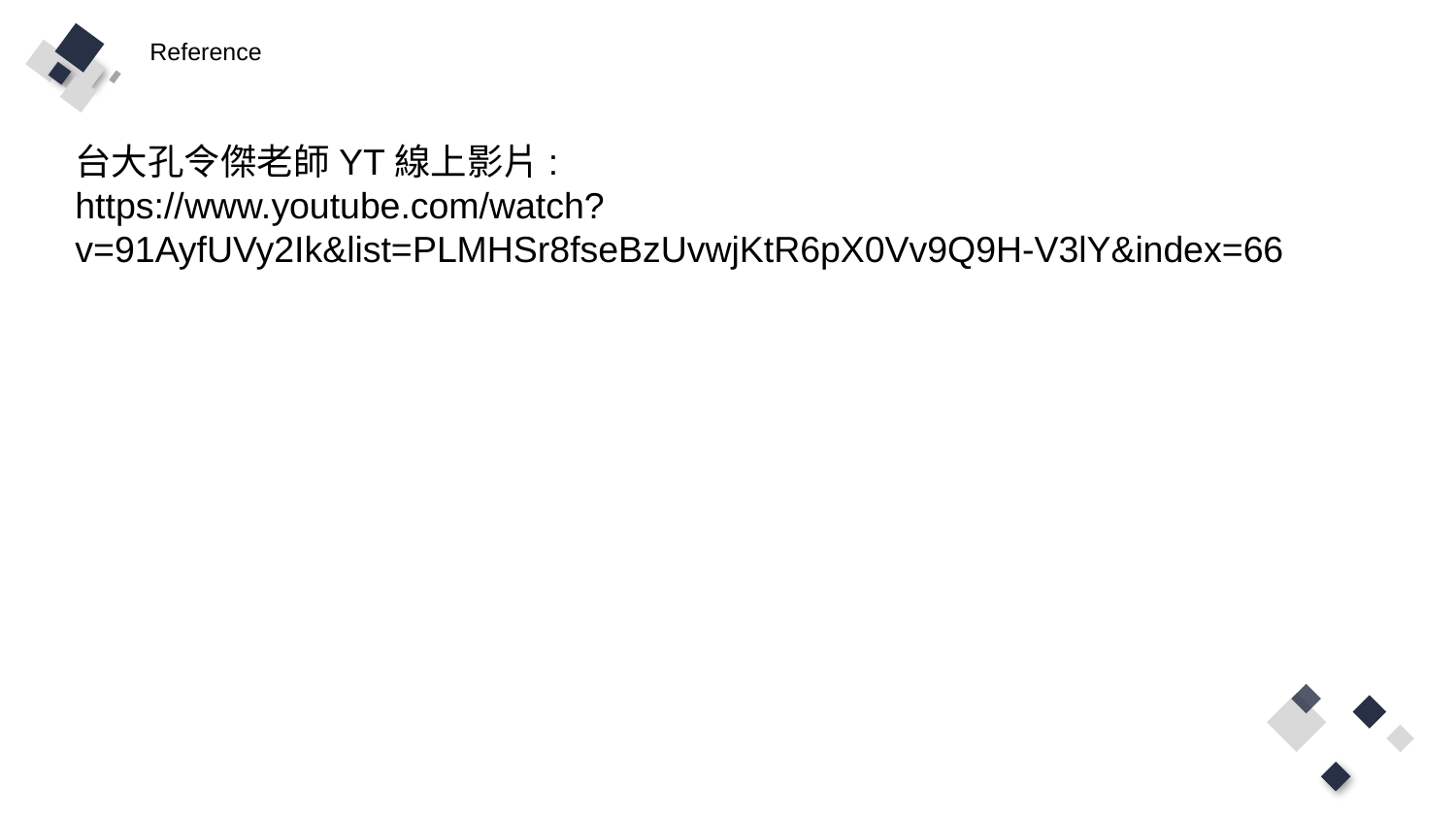

Reference

台大孔令傑老師YT線上影片:
https://www.youtube.com/watch?v=91AyfUVy2Ik&list=PLMHSr8fseBzUvwjKtR6pX0Vv9Q9H-V3lY&index=66

标题内	容
单击此处添加文字阐述，添加简短问题说明文字
单击此处添加文字阐述，添加简短问题说明文字